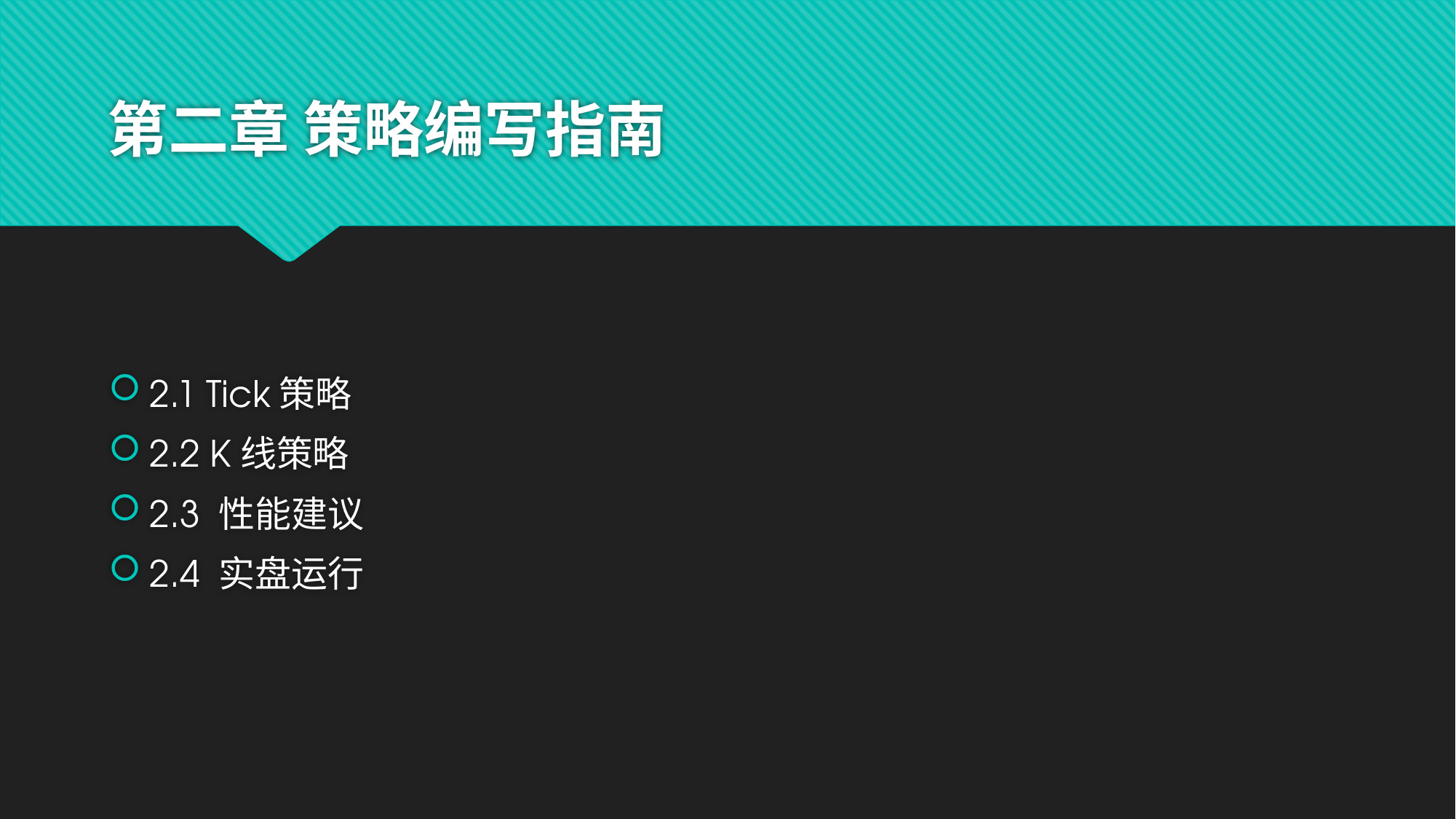

# 第二章 策略编写指南
2.1 Tick策略
2.2 K线策略
2.3 性能建议
2.4 实盘运行